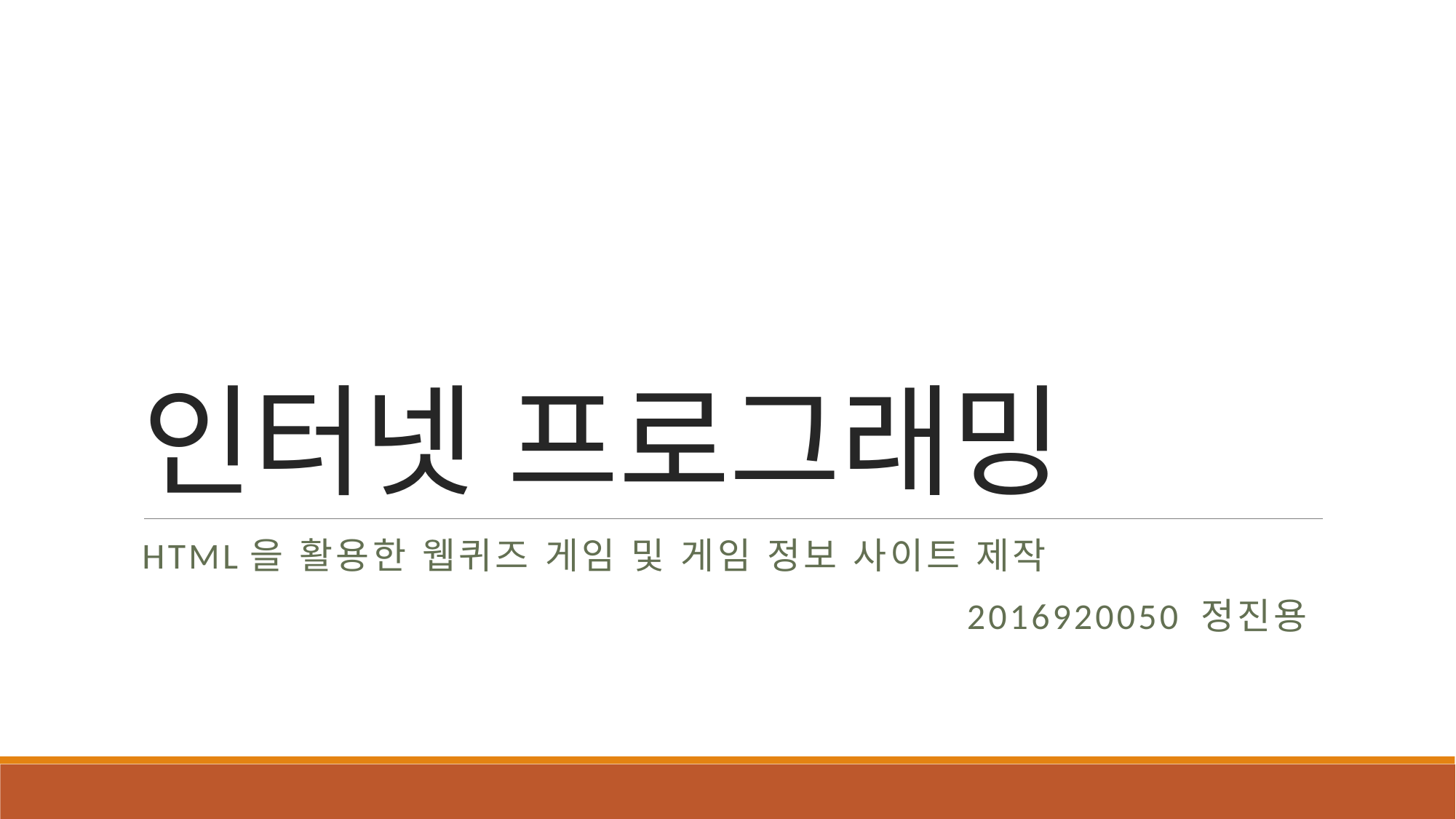

# 인터넷 프로그래밍
Html을 활용한 웹퀴즈 게임 및 게임 정보 사이트 제작
2016920050 정진용